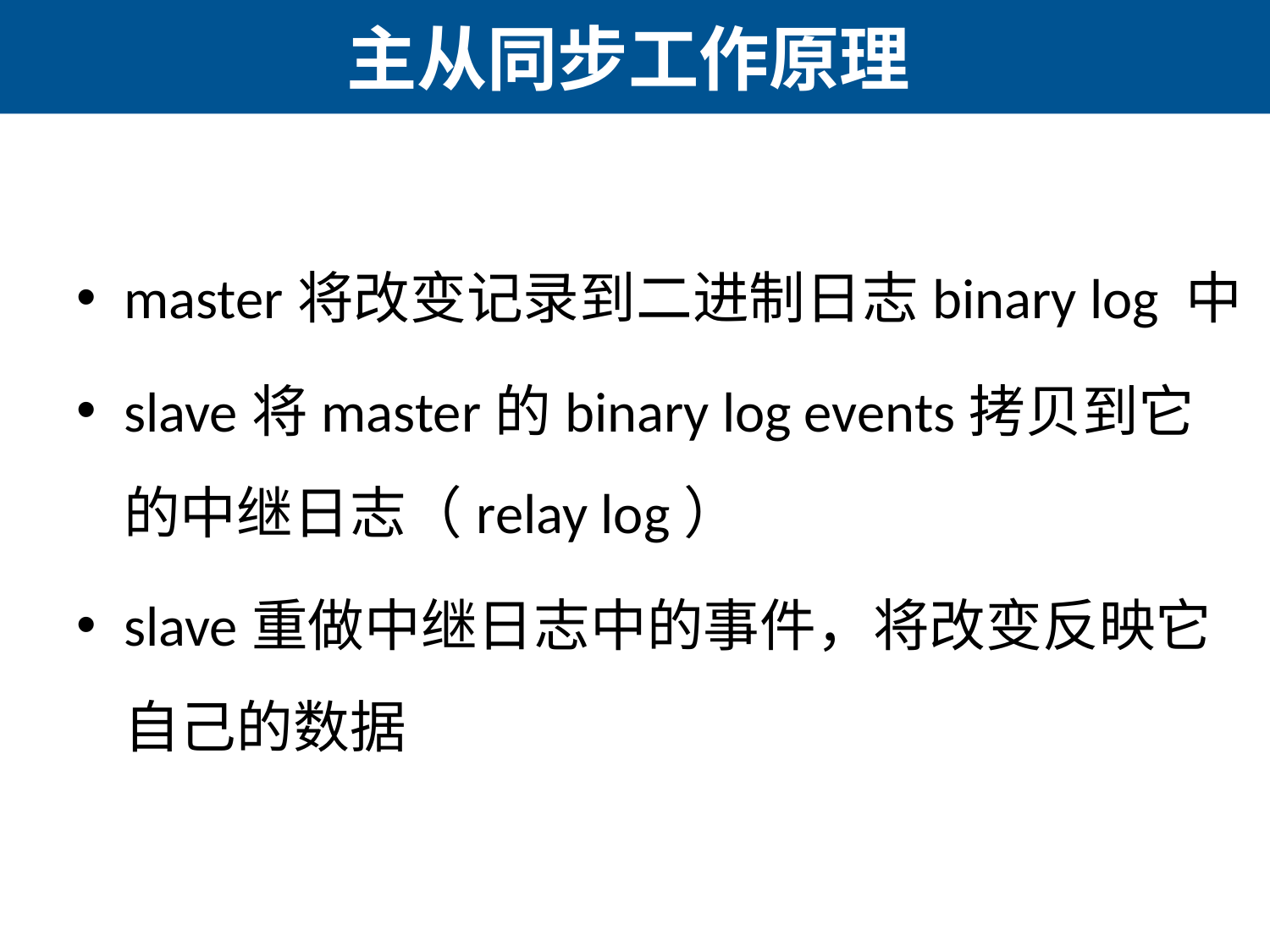

# 主从同步工作原理
master将改变记录到二进制日志binary log 中
slave将master的binary log events拷贝到它的中继日志（relay log）
slave重做中继日志中的事件，将改变反映它自己的数据